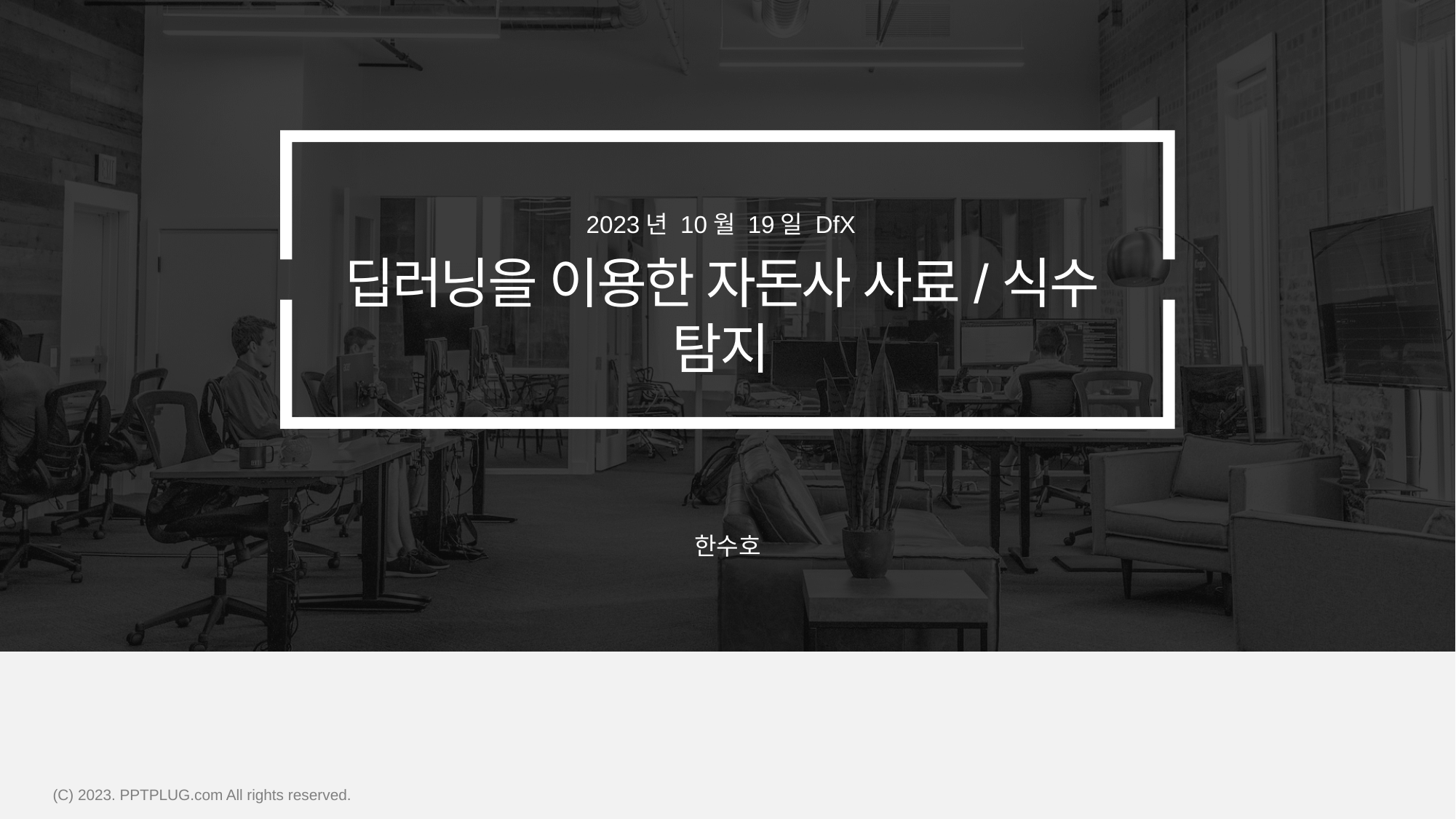

2023년 10월 19일 DfX
딥러닝을 이용한 자돈사 사료/식수 탐지

한수호